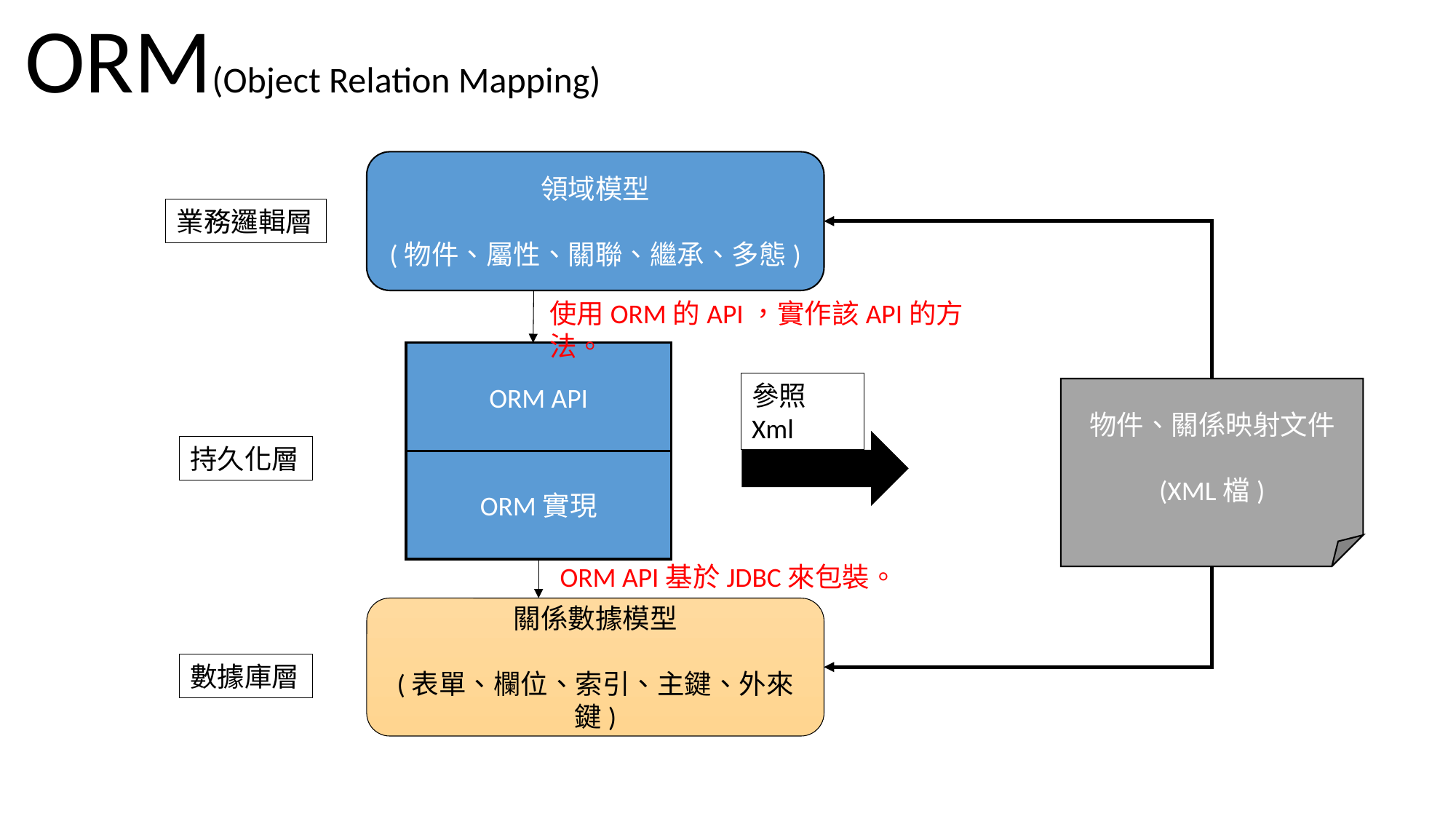

ORM(Object Relation Mapping)
領域模型

(物件、屬性、關聯、繼承、多態)
業務邏輯層
使用ORM的API，實作該API的方法。
ORM API
參照Xml
物件、關係映射文件

(XML檔)

持久化層
ORM實現
ORM API基於JDBC來包裝。
關係數據模型

(表單、欄位、索引、主鍵、外來鍵)
數據庫層